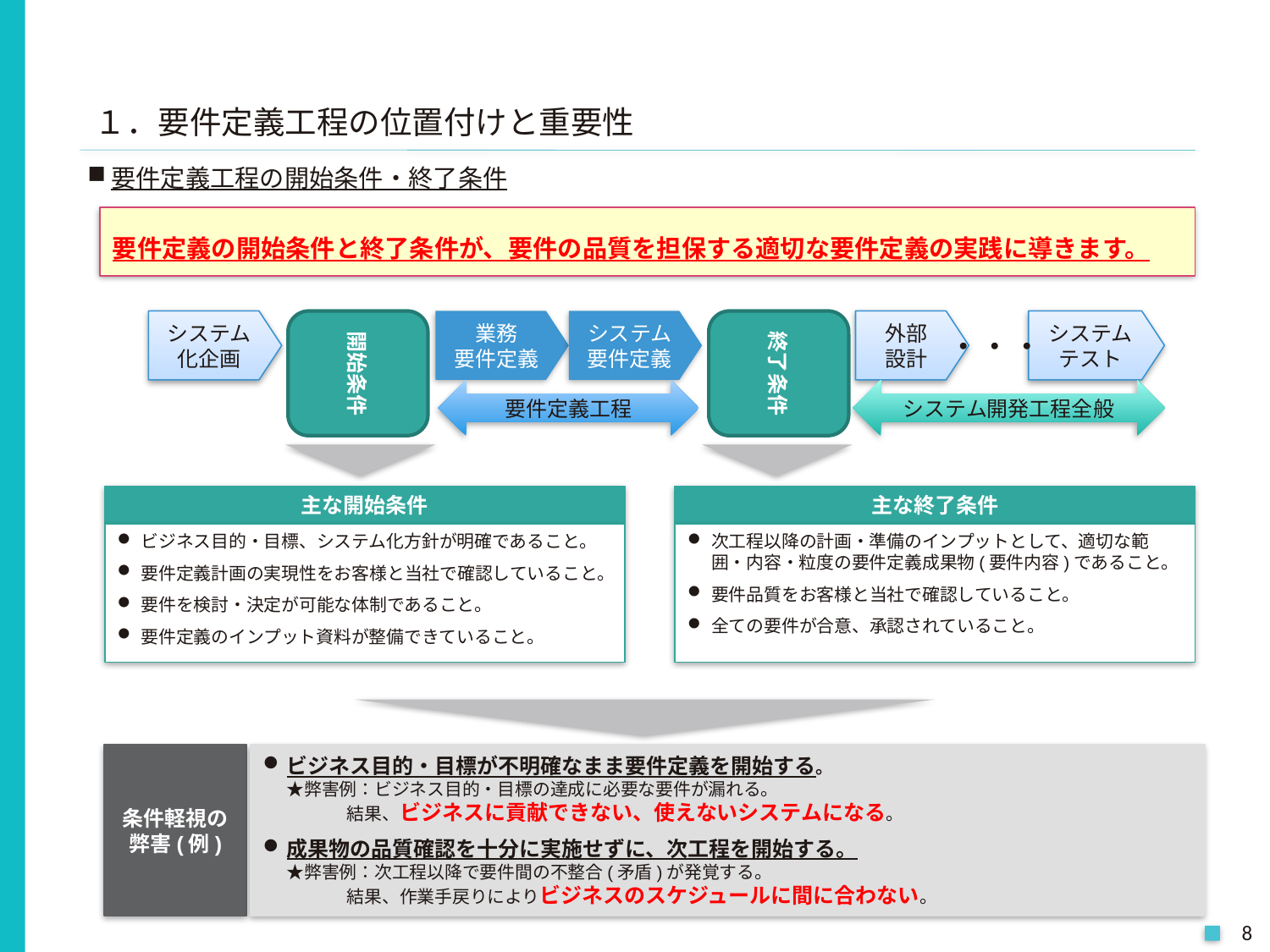

１．要件定義工程の位置付けと重要性
要件定義工程の開始条件・終了条件
要件定義の開始条件と終了条件が、要件の品質を担保する適切な要件定義の実践に導きます。
システム化企画
開始条件
業務
要件定義
システム
要件定義
終了条件
外部
設計
システム
テスト
・・・
要件定義工程
システム開発工程全般

主な開始条件
ビジネス目的・目標、システム化方針が明確であること。
要件定義計画の実現性をお客様と当社で確認していること。
要件を検討・決定が可能な体制であること。
要件定義のインプット資料が整備できていること。
主な終了条件
次工程以降の計画・準備のインプットとして、適切な範囲・内容・粒度の要件定義成果物(要件内容)であること。
要件品質をお客様と当社で確認していること。
全ての要件が合意、承認されていること。

条件軽視の
弊害(例)
ビジネス目的・目標が不明確なまま要件定義を開始する。
★弊害例：ビジネス目的・目標の達成に必要な要件が漏れる。
               結果、ビジネスに貢献できない、使えないシステムになる。
成果物の品質確認を十分に実施せずに、次工程を開始する。
★弊害例：次工程以降で要件間の不整合(矛盾)が発覚する。
               結果、作業手戻りによりビジネスのスケジュールに間に合わない。
8